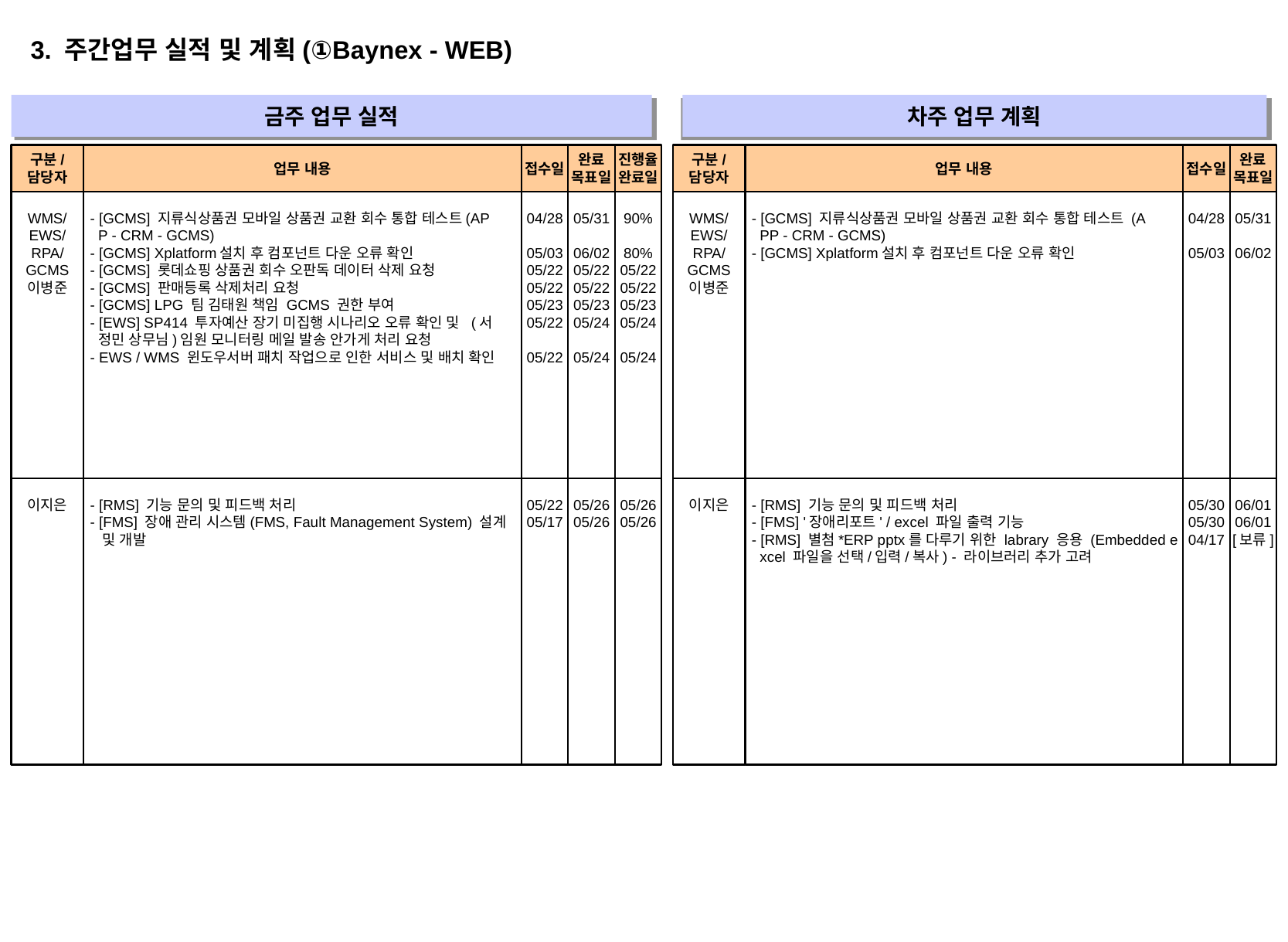

3. 주간업무 실적 및 계획(①Baynex - WEB)
금주 업무 실적
차주 업무 계획
" "
" "
구분/
담당자
업무 내용
접수일
완료
목표일
진행율
완료일
구분/
담당자
업무 내용
접수일
완료
목표일
WMS/
EWS/
RPA/
GCMS
이병준

- [GCMS] 지류식상품권 모바일 상품권 교환 회수 통합 테스트(AP
  P - CRM - GCMS)
- [GCMS] Xplatform설치 후 컴포넌트 다운 오류 확인
- [GCMS] 롯데쇼핑 상품권 회수 오판독 데이터 삭제 요청
- [GCMS] 판매등록 삭제처리 요청
- [GCMS] LPG 팀 김태원 책임 GCMS 권한 부여
- [EWS] SP414 투자예산 장기 미집행 시나리오 오류 확인 및  (서
  정민 상무님)임원 모니터링 메일 발송 안가게 처리 요청
- EWS / WMS 윈도우서버 패치 작업으로 인한 서비스 및 배치 확인
04/28
05/03
05/22
05/22
05/23
05/22
05/22
05/31
06/02
05/22
05/22
05/23
05/24
05/24
90%
80%
05/22
05/22
05/23
05/24
05/24
WMS/
EWS/
RPA/
GCMS
이병준

- [GCMS] 지류식상품권 모바일 상품권 교환 회수 통합 테스트 (A
  PP - CRM - GCMS)
- [GCMS] Xplatform설치 후 컴포넌트 다운 오류 확인
04/28
05/03
05/31
06/02
이지은

- [RMS] 기능 문의 및 피드백 처리
- [FMS] 장애 관리 시스템(FMS, Fault Management System) 설계
   및 개발
05/22
05/17
05/26
05/26
05/26
05/26
이지은

- [RMS] 기능 문의 및 피드백 처리
- [FMS] '장애리포트' / excel 파일 출력 기능
- [RMS] 별첨*ERP pptx를 다루기 위한 labrary 응용 (Embedded e
  xcel 파일을 선택/입력/복사) - 라이브러리 추가 고려
05/30
05/30
04/17
06/01
06/01
[보류]